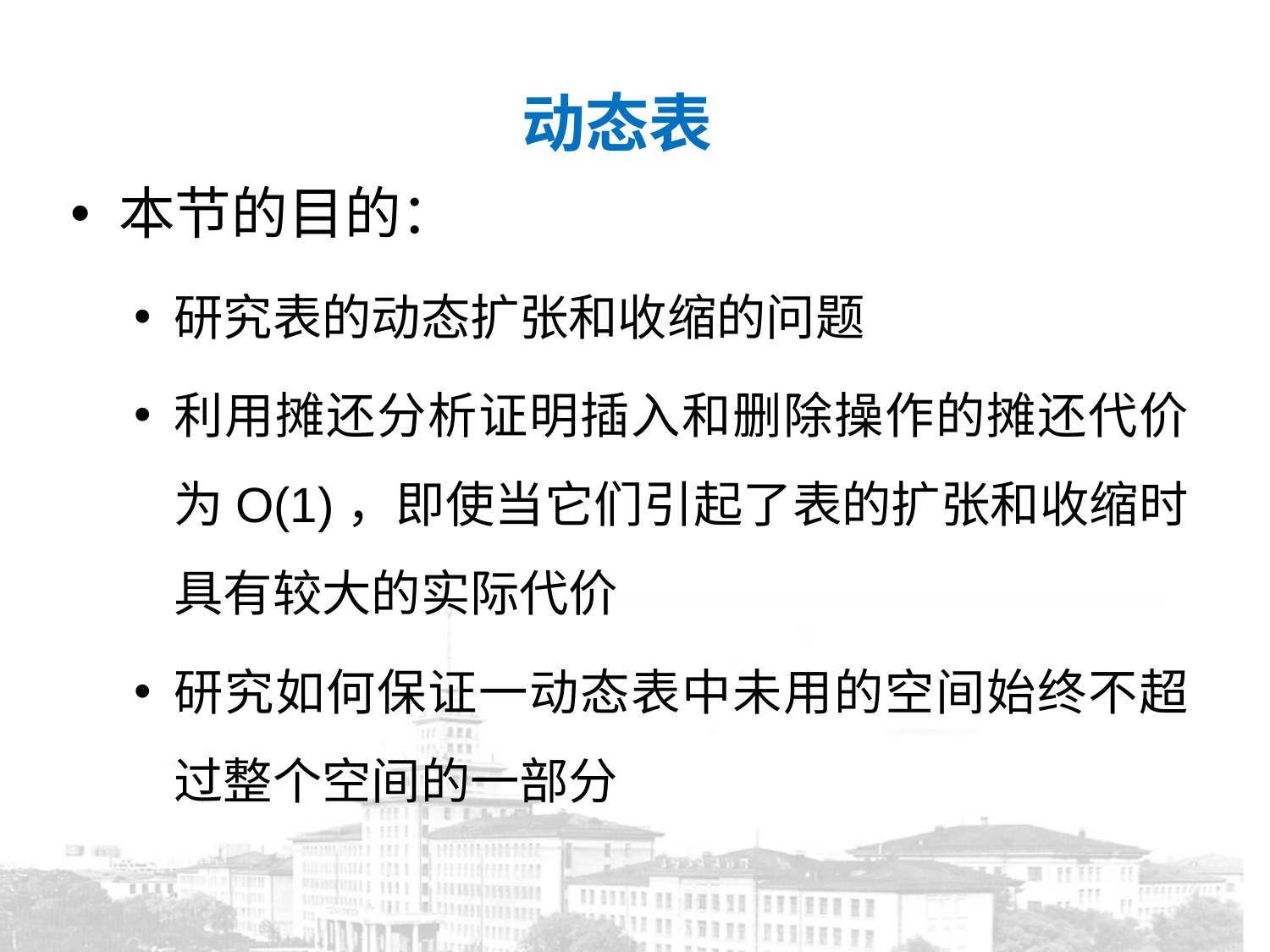

# 动态表
本节的目的：
研究表的动态扩张和收缩的问题
利用摊还分析证明插入和删除操作的摊还代价为O(1)，即使当它们引起了表的扩张和收缩时具有较大的实际代价
研究如何保证一动态表中未用的空间始终不超过整个空间的一部分